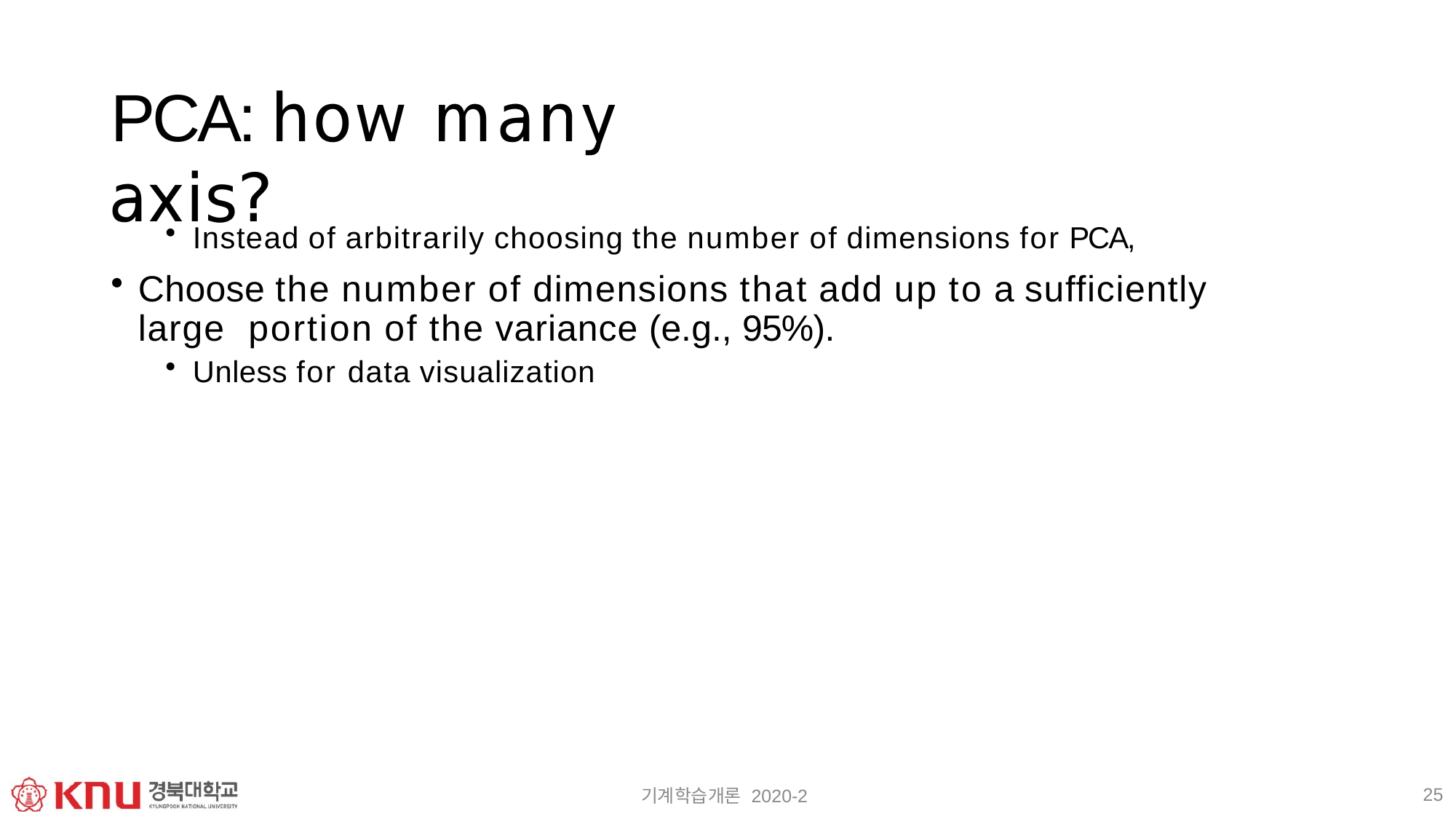

# PCA: how many axis?
Instead of arbitrarily choosing the number of dimensions for PCA,
Choose the number of dimensions that add up to a sufficiently large  portion of the variance (e.g., 95%).
Unless for data visualization
25
기계학습개론 2020-2